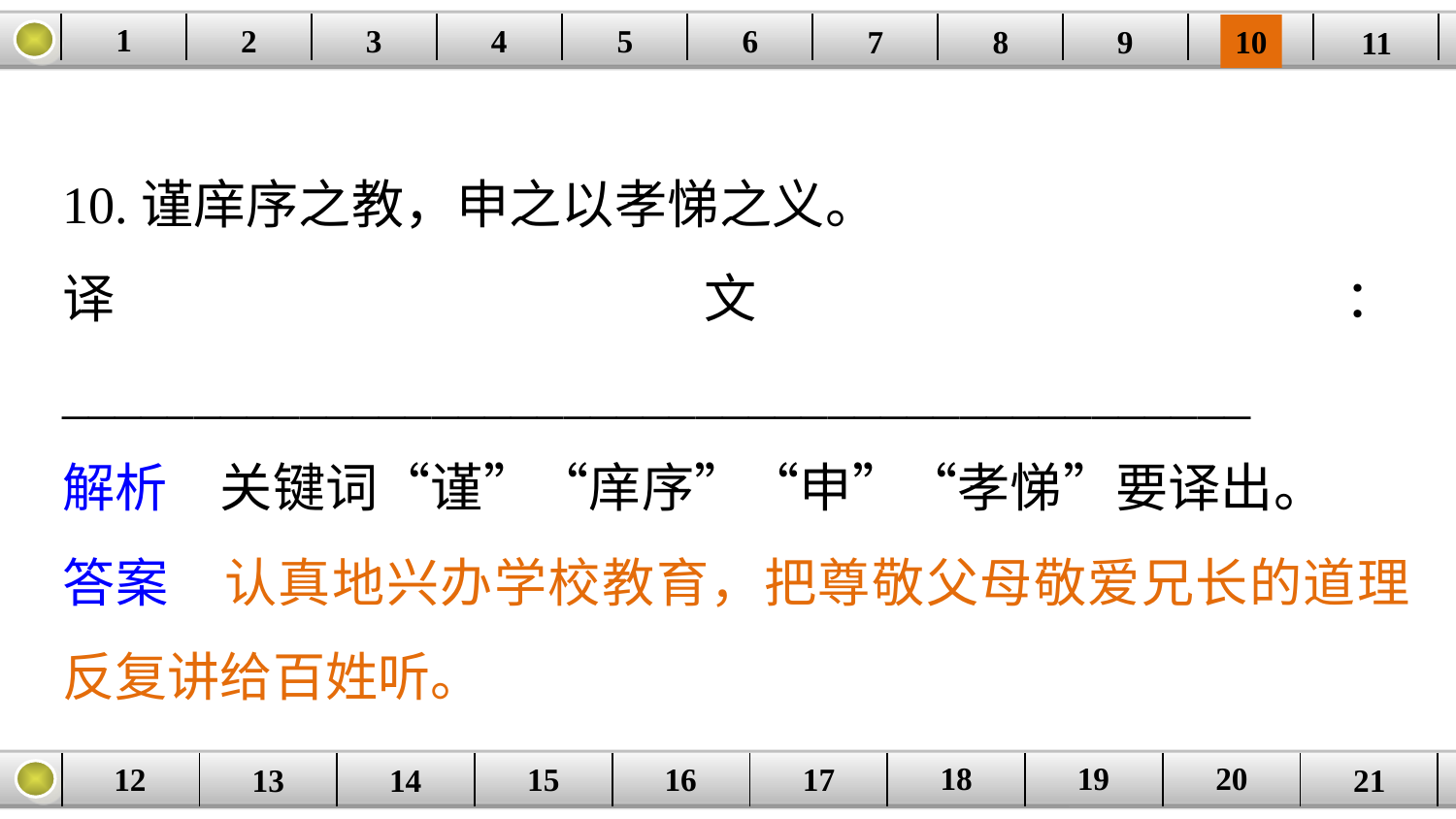

1
2
3
4
|  |  |  |  |  |  |  |  |  |  |  |
| --- | --- | --- | --- | --- | --- | --- | --- | --- | --- | --- |
5
6
7
8
9
10
11

10.谨庠序之教，申之以孝悌之义。
译文：_____________________________________________
解析　关键词“谨”“庠序”“申”“孝悌”要译出。
答案　认真地兴办学校教育，把尊敬父母敬爱兄长的道理反复讲给百姓听。
20
19

18
17
16
12
15
14
|  |  |  |  |  |  |  |  |  |  |
| --- | --- | --- | --- | --- | --- | --- | --- | --- | --- |
13
21